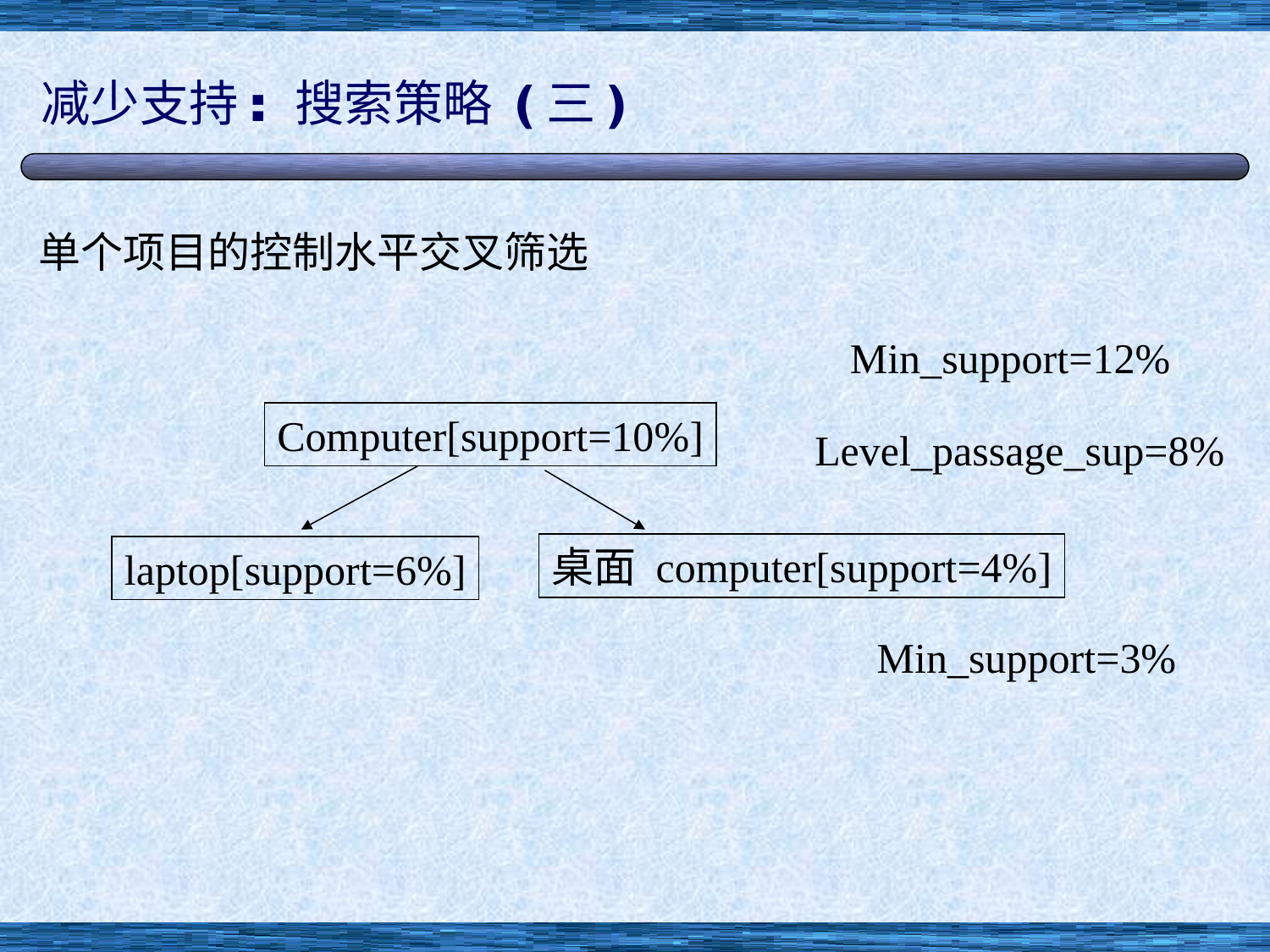

# 减少支持: 搜索策略 (三)

单个项目的控制水平交叉筛选

Min_support=12%

Computer[support=10%]
Level_passage_sup=8%

桌面 computer[support=4%]
laptop[support=6%]
Min_support=3%